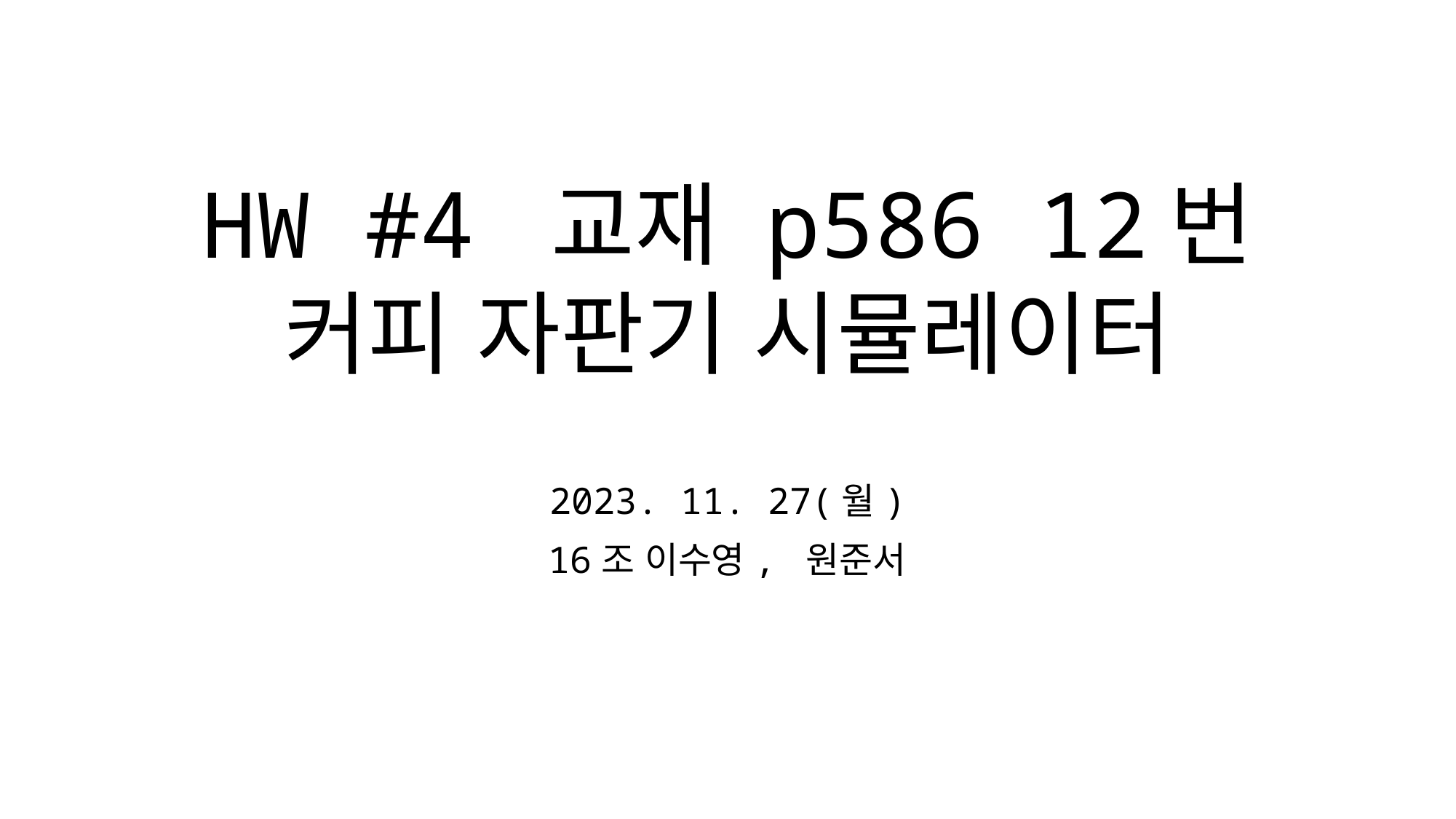

# HW #4 교재 p586 12번 커피 자판기 시뮬레이터
2023. 11. 27(월)
16조 이수영, 원준서